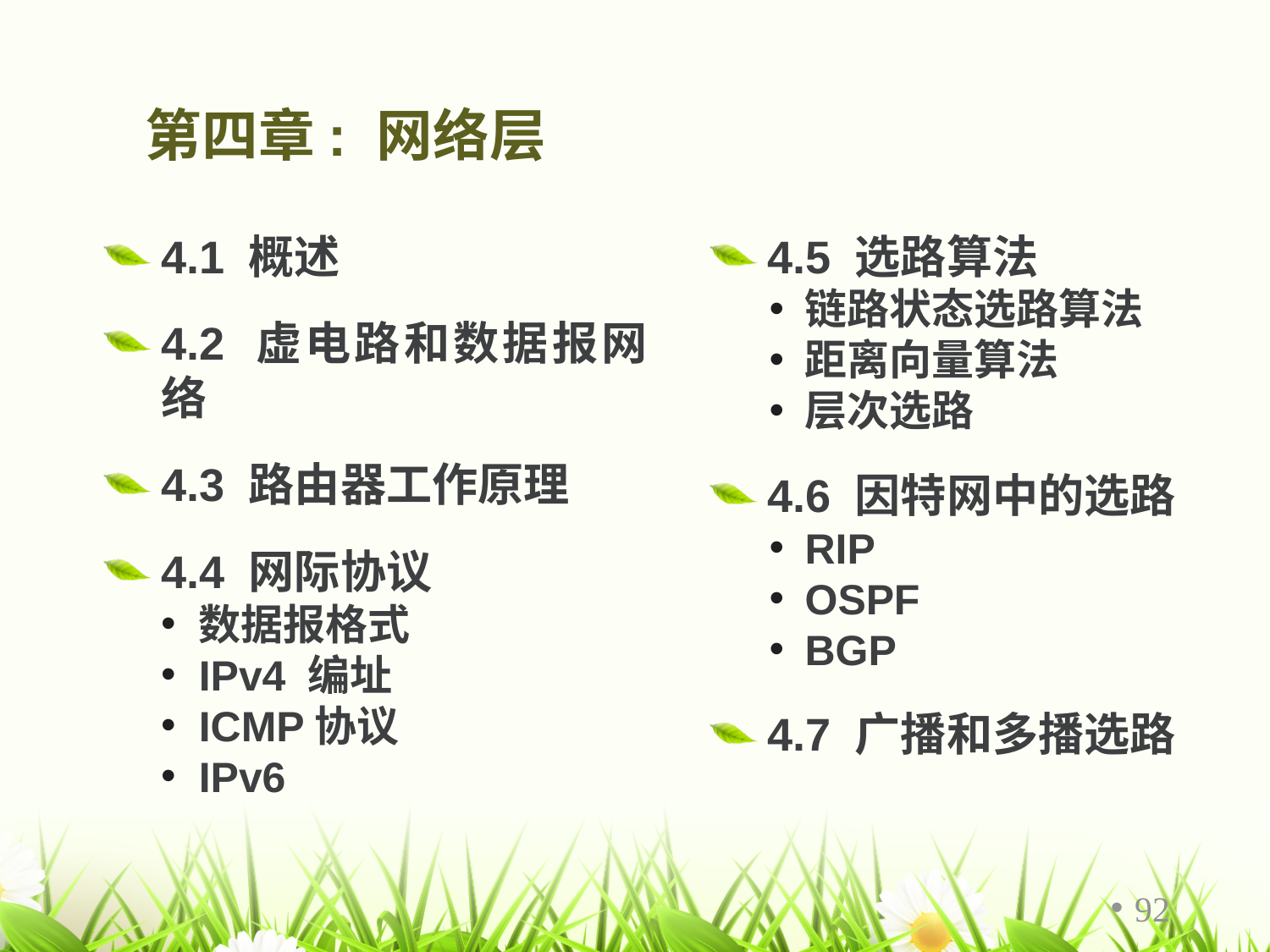

# 第四章: 网络层
4.1 概述
4.2 虚电路和数据报网络
4.3 路由器工作原理
4.4 网际协议
数据报格式
IPv4 编址
ICMP协议
IPv6
4.5 选路算法
链路状态选路算法
距离向量算法
层次选路
4.6 因特网中的选路
RIP
OSPF
BGP
4.7 广播和多播选路
92